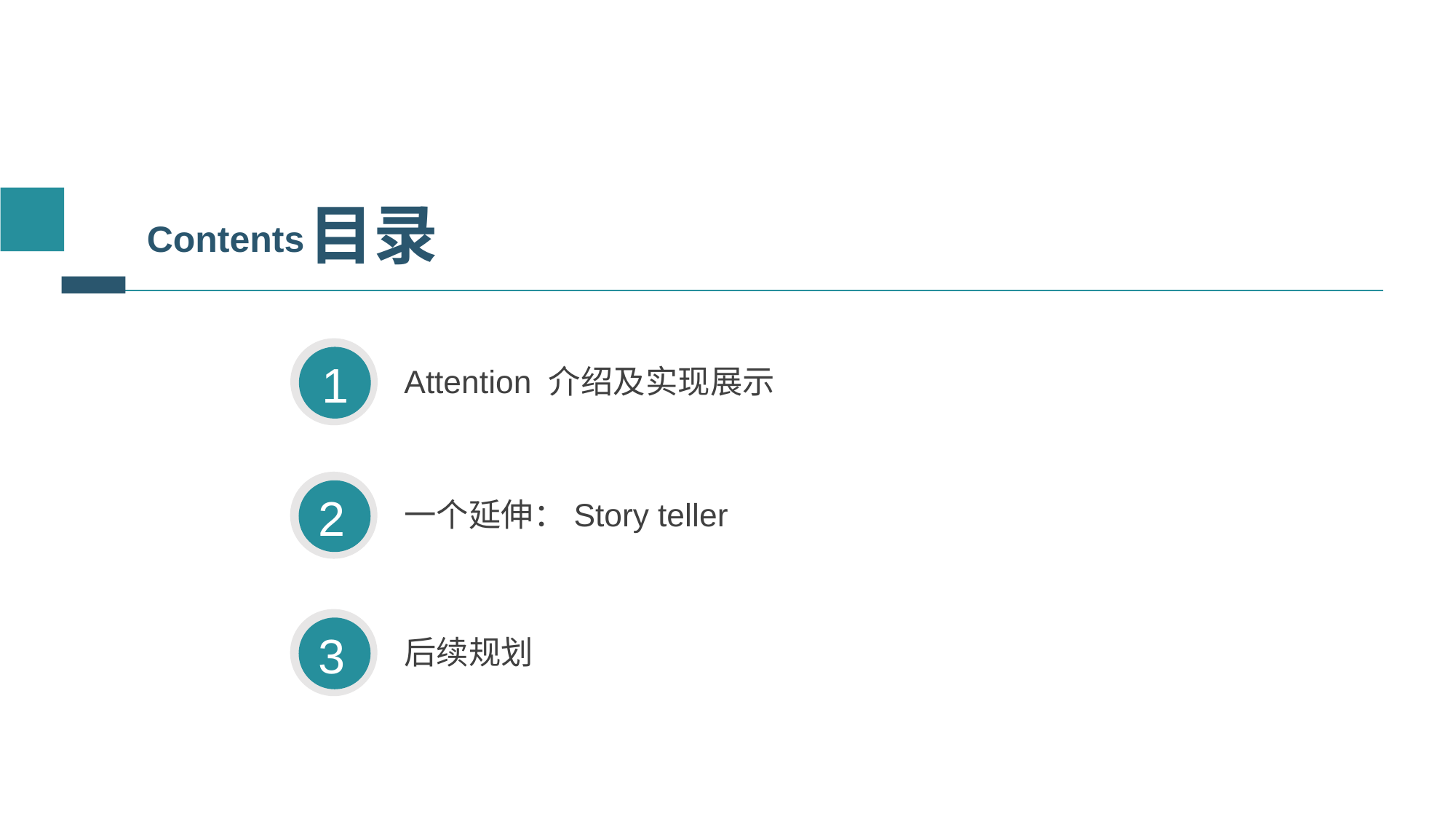

目录
Contents

1
Attention 介绍及实现展示

2
一个延伸：Story teller

3
后续规划